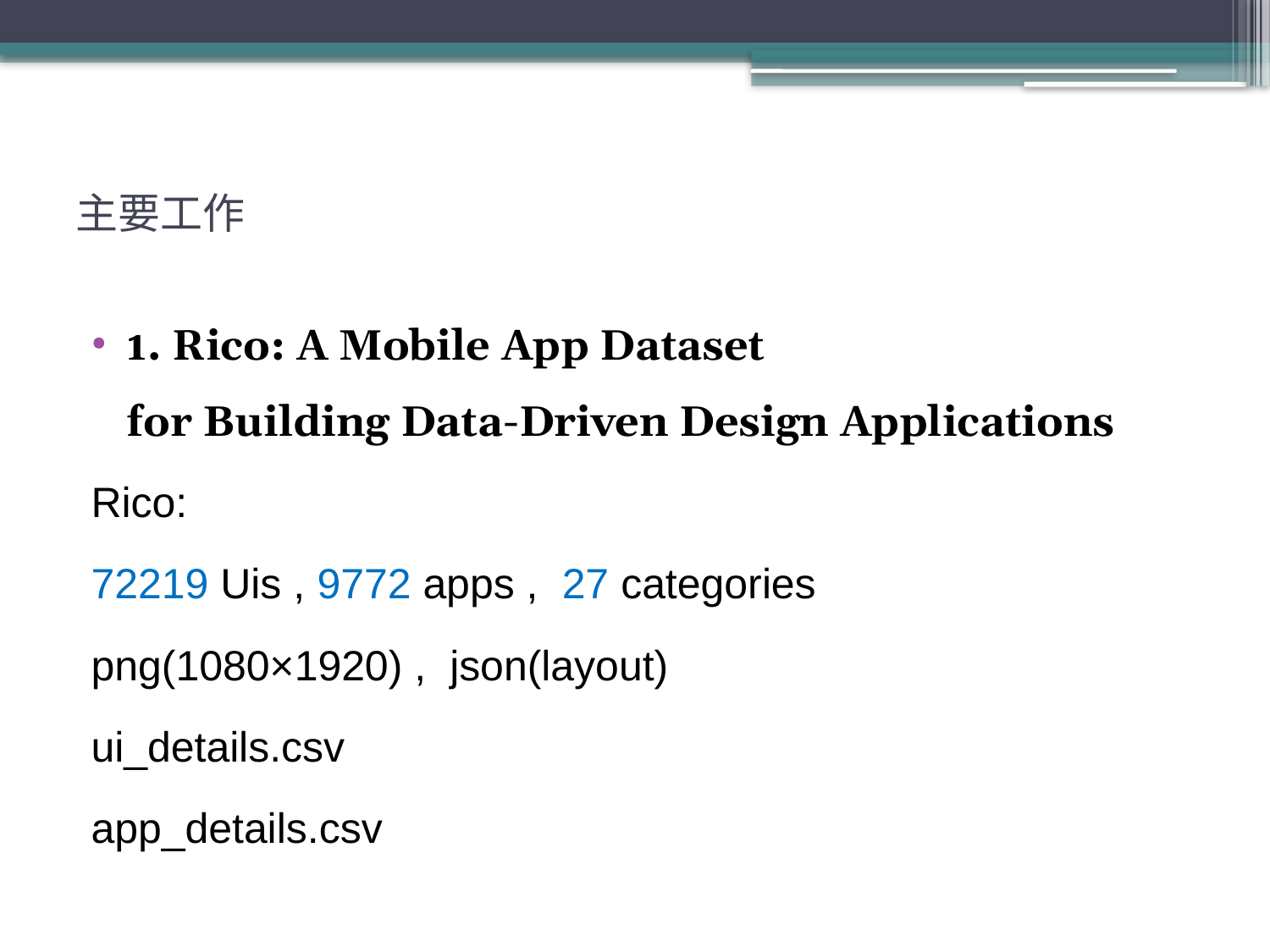

# 主要工作
1. Rico: A Mobile App Dataset
for Building Data-Driven Design Applications
Rico:
72219 Uis , 9772 apps ,  27 categories
png(1080×1920) ,  json(layout)
ui_details.csv
app_details.csv